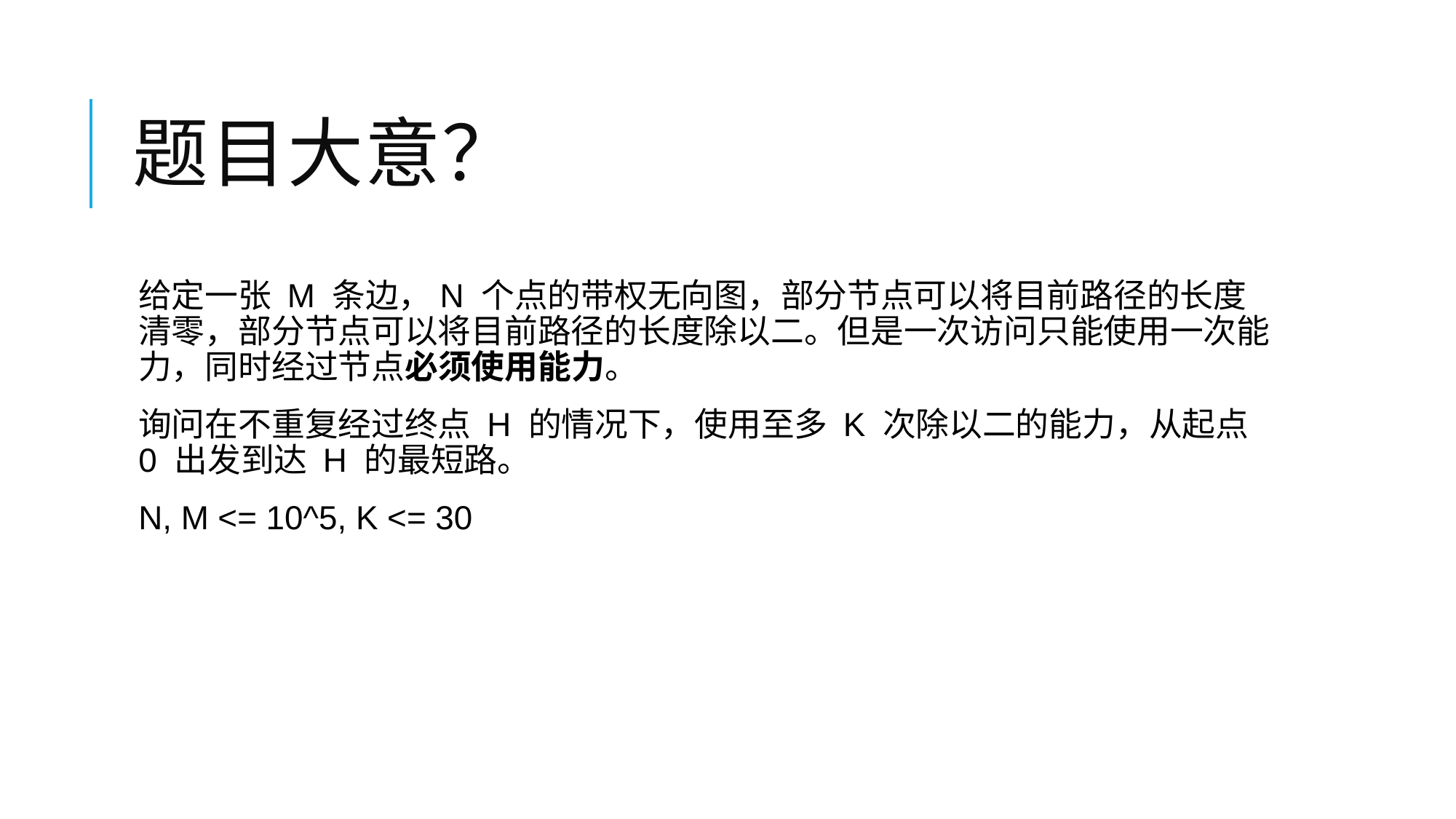

# 题目大意？
给定一张 M 条边，N 个点的带权无向图，部分节点可以将目前路径的长度清零，部分节点可以将目前路径的长度除以二。但是一次访问只能使用一次能力，同时经过节点必须使用能力。
询问在不重复经过终点 H 的情况下，使用至多 K 次除以二的能力，从起点 0 出发到达 H 的最短路。
N, M <= 10^5, K <= 30